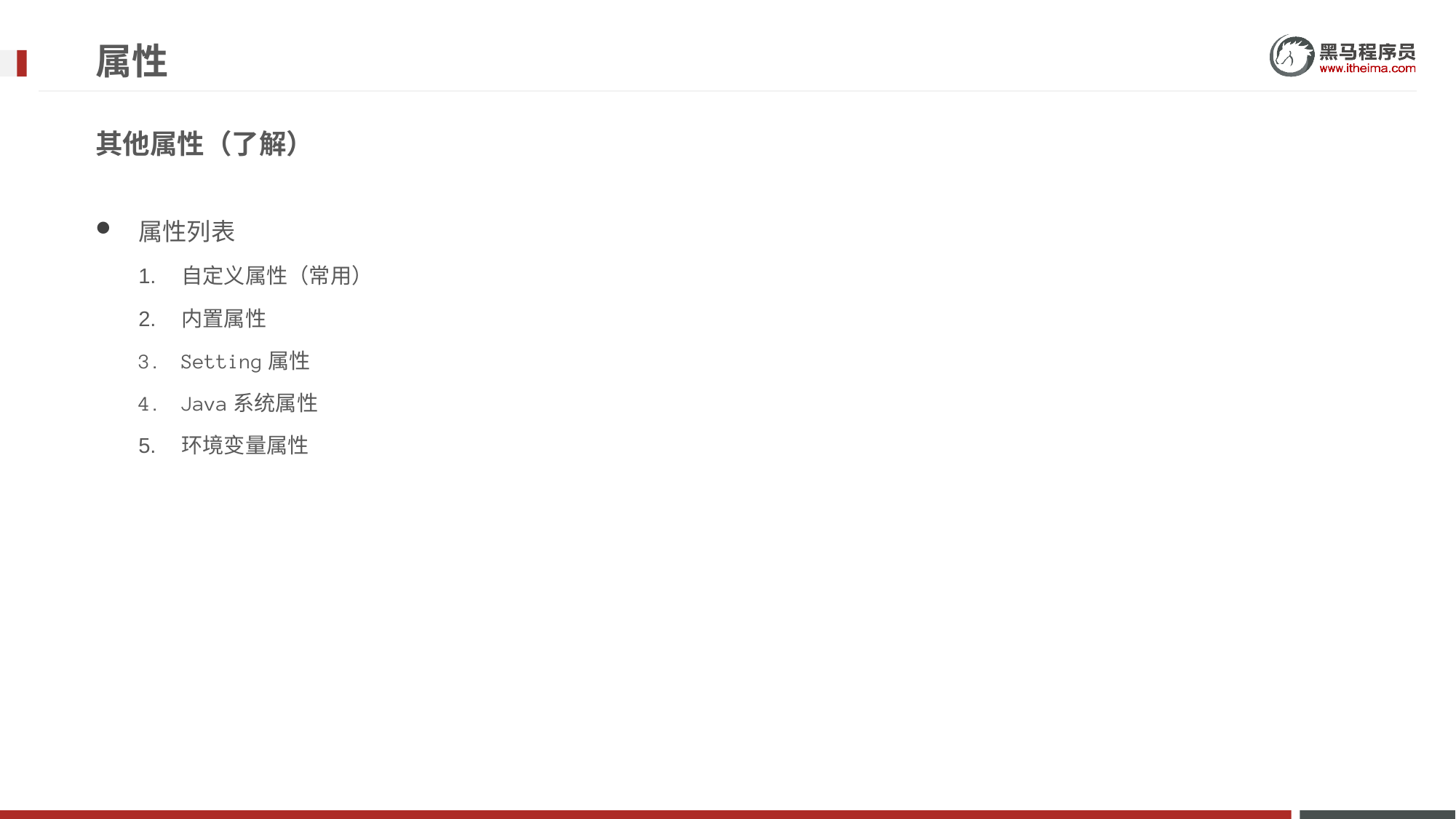

# 属性
其他属性（了解）
属性列表
自定义属性（常用）
内置属性
Setting属性
Java系统属性
环境变量属性